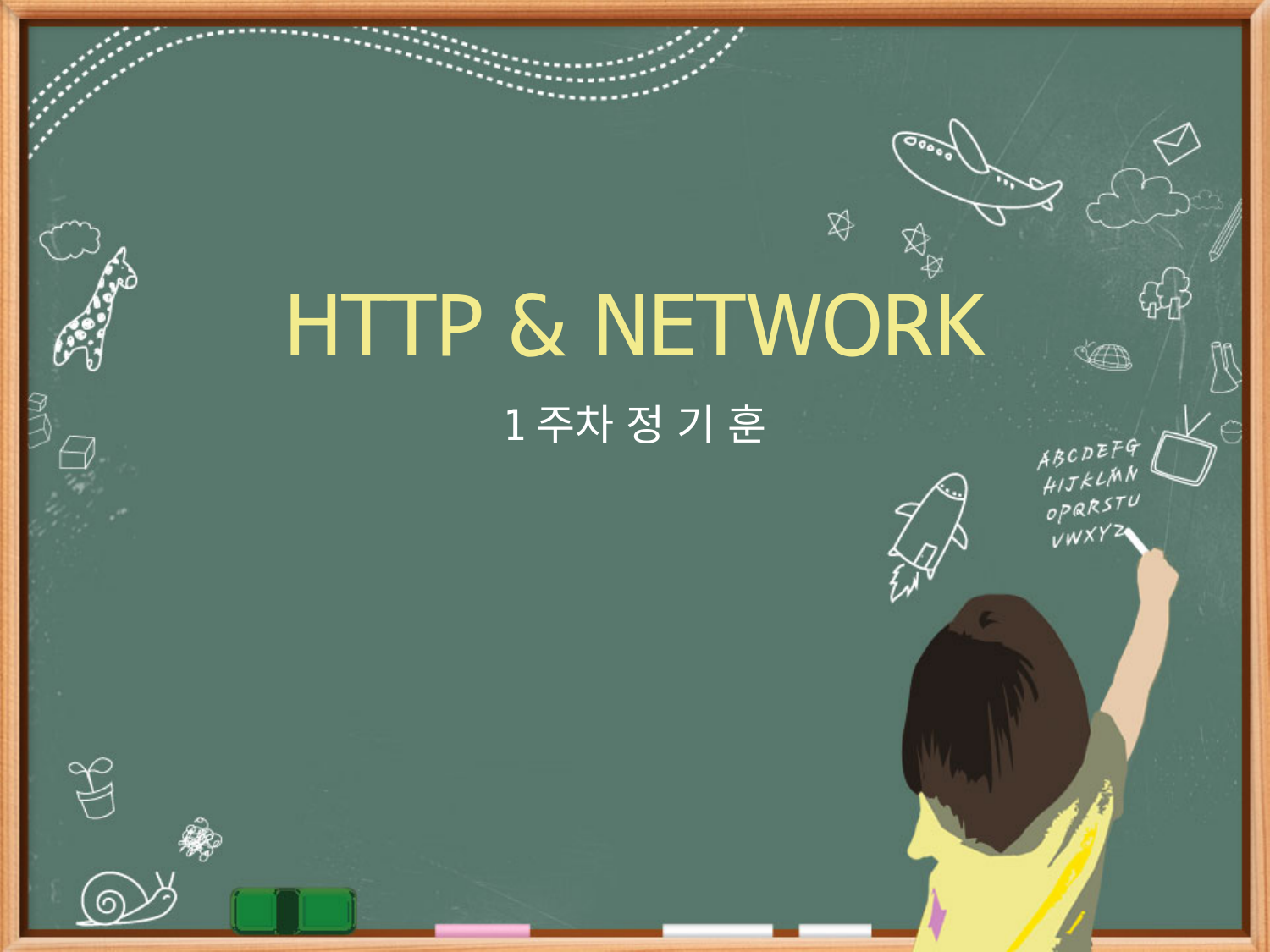

# HTTP & NETWORK
1주차 정 기 훈